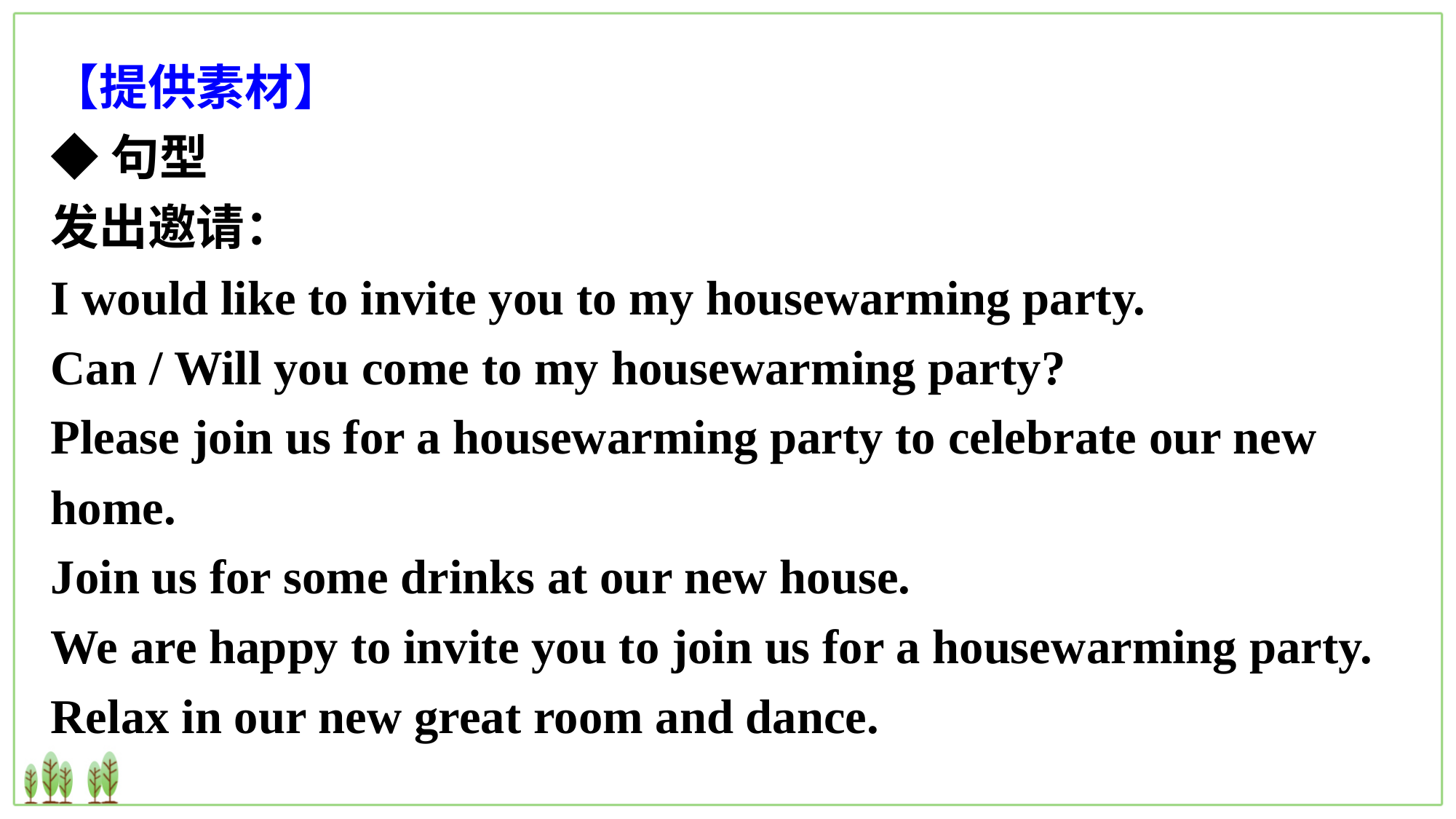

【提供素材】
◆句型
发出邀请：
I would like to invite you to my housewarming party.
Can / Will you come to my housewarming party?
Please join us for a housewarming party to celebrate our new home.
Join us for some drinks at our new house.
We are happy to invite you to join us for a housewarming party.
Relax in our new great room and dance.